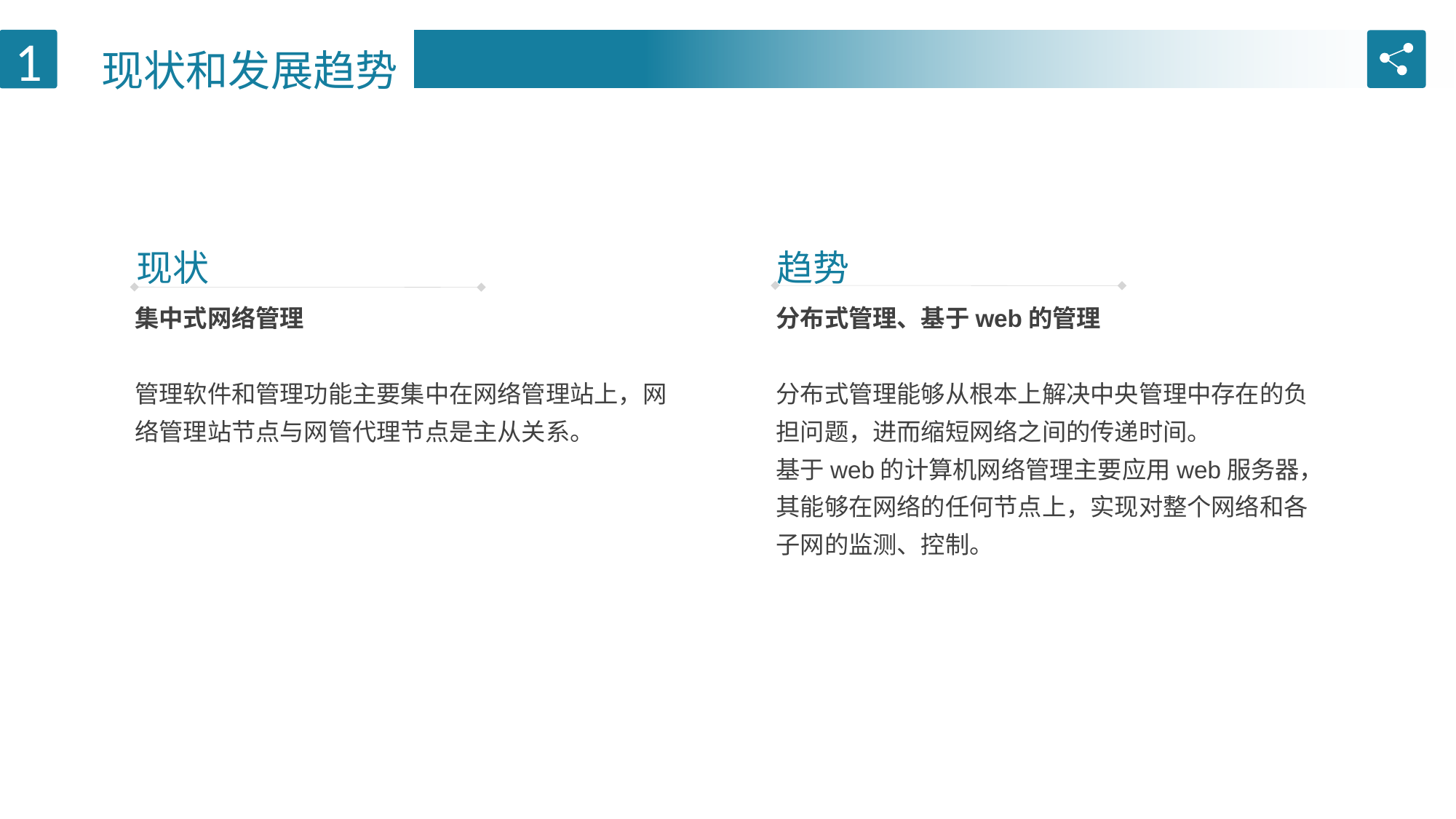

现状和发展趋势
1

现状
集中式网络管理

管理软件和管理功能主要集中在网络管理站上，网络管理站节点与网管代理节点是主从关系。
趋势
分布式管理、基于web的管理

分布式管理能够从根本上解决中央管理中存在的负担问题，进而缩短网络之间的传递时间。
基于web的计算机网络管理主要应用web服务器，其能够在网络的任何节点上，实现对整个网络和各子网的监测、控制。